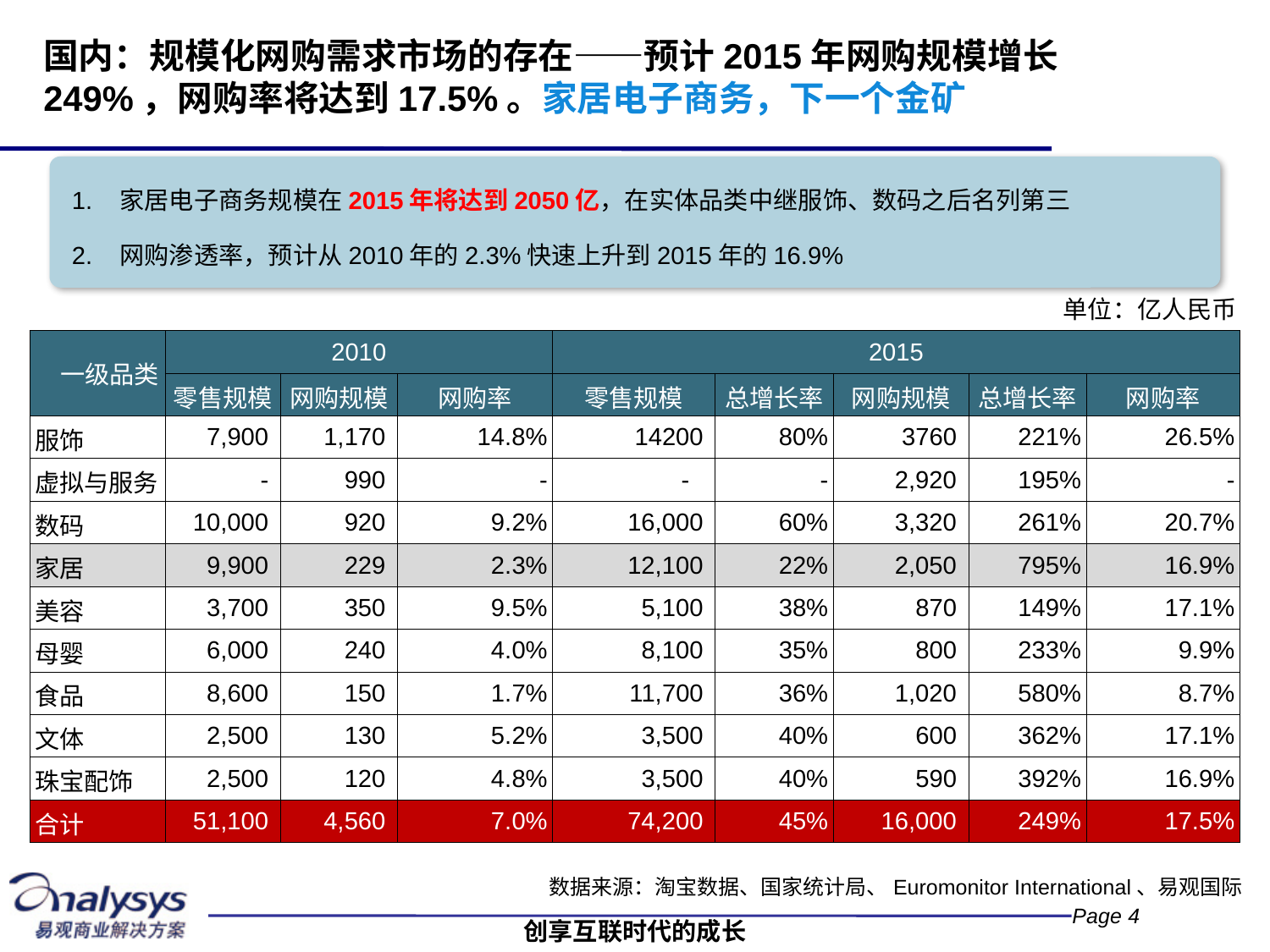

# 国内：规模化网购需求市场的存在——预计2015年网购规模增长249%，网购率将达到17.5%。家居电子商务，下一个金矿

家居电子商务规模在2015年将达到2050亿，在实体品类中继服饰、数码之后名列第三
网购渗透率，预计从2010年的2.3%快速上升到2015年的16.9%
单位：亿人民币
| 一级品类 | 2010 |  |  | 2015 |  |  |  |  |
| --- | --- | --- | --- | --- | --- | --- | --- | --- |
|  | 零售规模 | 网购规模 | 网购率 | 零售规模 | 总增长率 | 网购规模 | 总增长率 | 网购率 |
| 服饰 | 7,900 | 1,170 | 14.8% | 14200 | 80% | 3760 | 221% | 26.5% |
| 虚拟与服务 | - | 990 | - | - | - | 2,920 | 195% | - |
| 数码 | 10,000 | 920 | 9.2% | 16,000 | 60% | 3,320 | 261% | 20.7% |
| 家居 | 9,900 | 229 | 2.3% | 12,100 | 22% | 2,050 | 795% | 16.9% |
| 美容 | 3,700 | 350 | 9.5% | 5,100 | 38% | 870 | 149% | 17.1% |
| 母婴 | 6,000 | 240 | 4.0% | 8,100 | 35% | 800 | 233% | 9.9% |
| 食品 | 8,600 | 150 | 1.7% | 11,700 | 36% | 1,020 | 580% | 8.7% |
| 文体 | 2,500 | 130 | 5.2% | 3,500 | 40% | 600 | 362% | 17.1% |
| 珠宝配饰 | 2,500 | 120 | 4.8% | 3,500 | 40% | 590 | 392% | 16.9% |
| 合计 | 51,100 | 4,560 | 7.0% | 74,200 | 45% | 16,000 | 249% | 17.5% |
数据来源：淘宝数据、国家统计局、Euromonitor International、易观国际